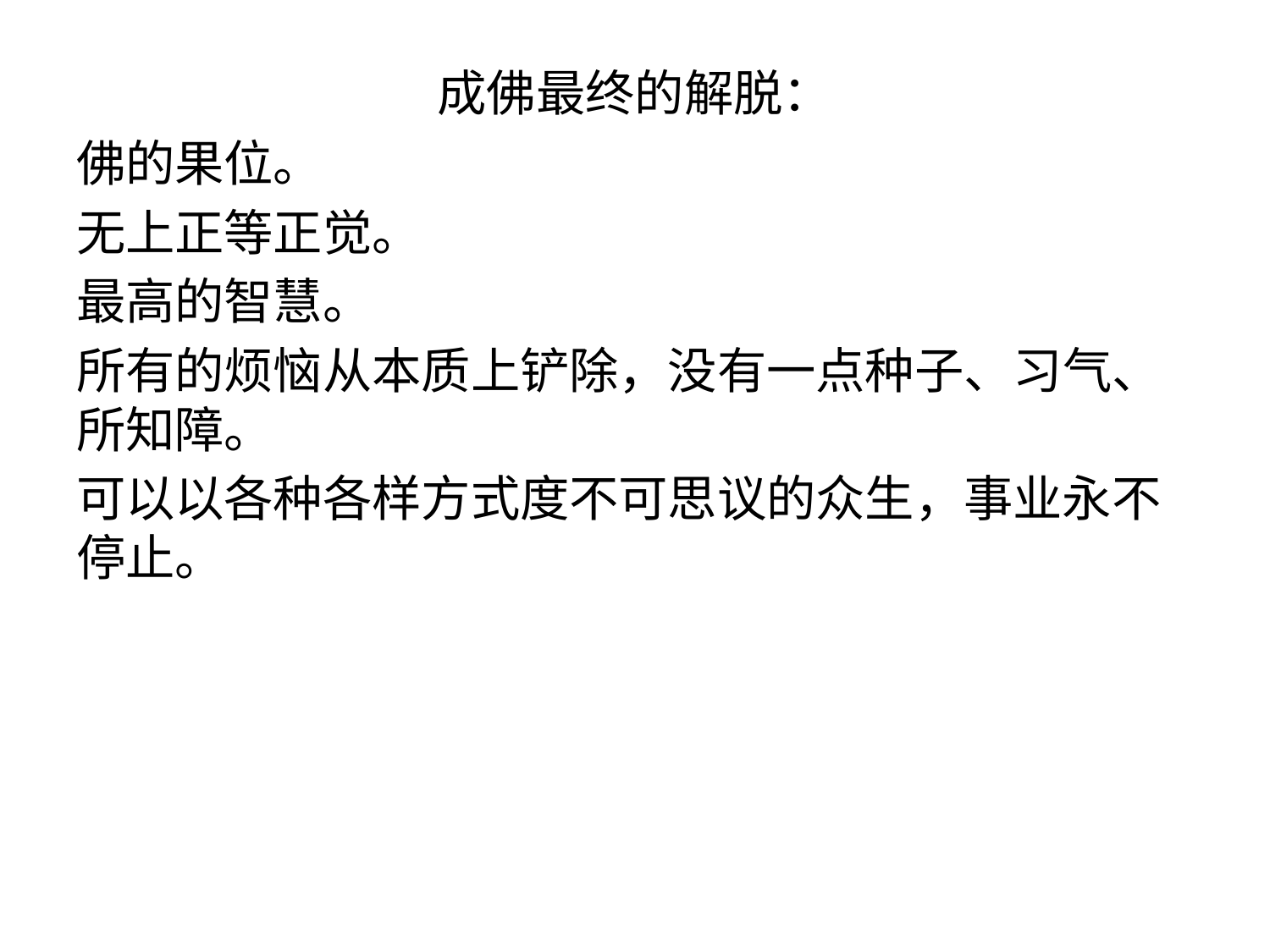

# 成佛最终的解脱：
佛的果位。
无上正等正觉。
最高的智慧。
所有的烦恼从本质上铲除，没有一点种子、习气、所知障。
可以以各种各样方式度不可思议的众生，事业永不停止。